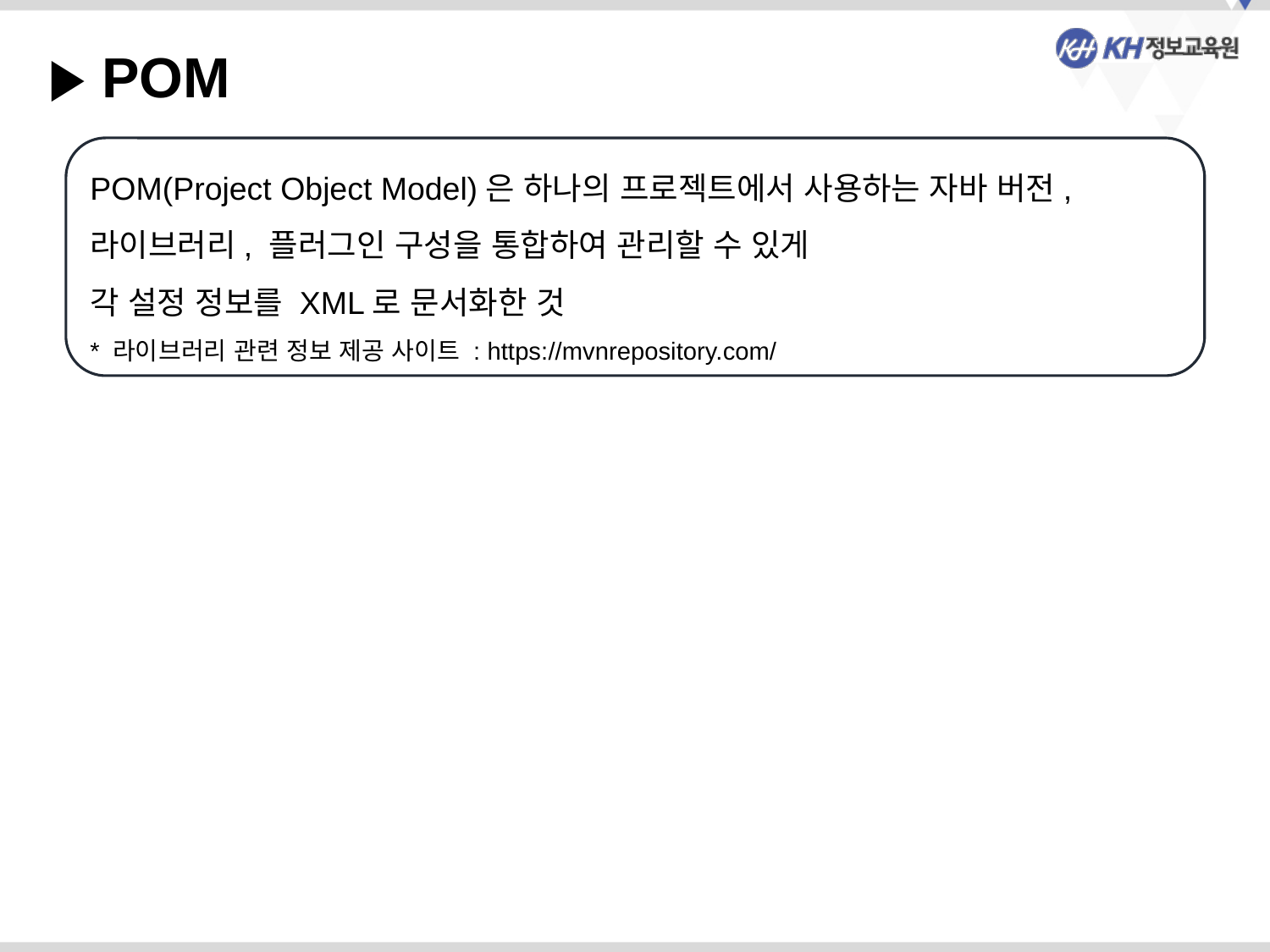

▶ POM
POM(Project Object Model)은 하나의 프로젝트에서 사용하는 자바 버전,
라이브러리, 플러그인 구성을 통합하여 관리할 수 있게
각 설정 정보를 XML로 문서화한 것
* 라이브러리 관련 정보 제공 사이트 : https://mvnrepository.com/